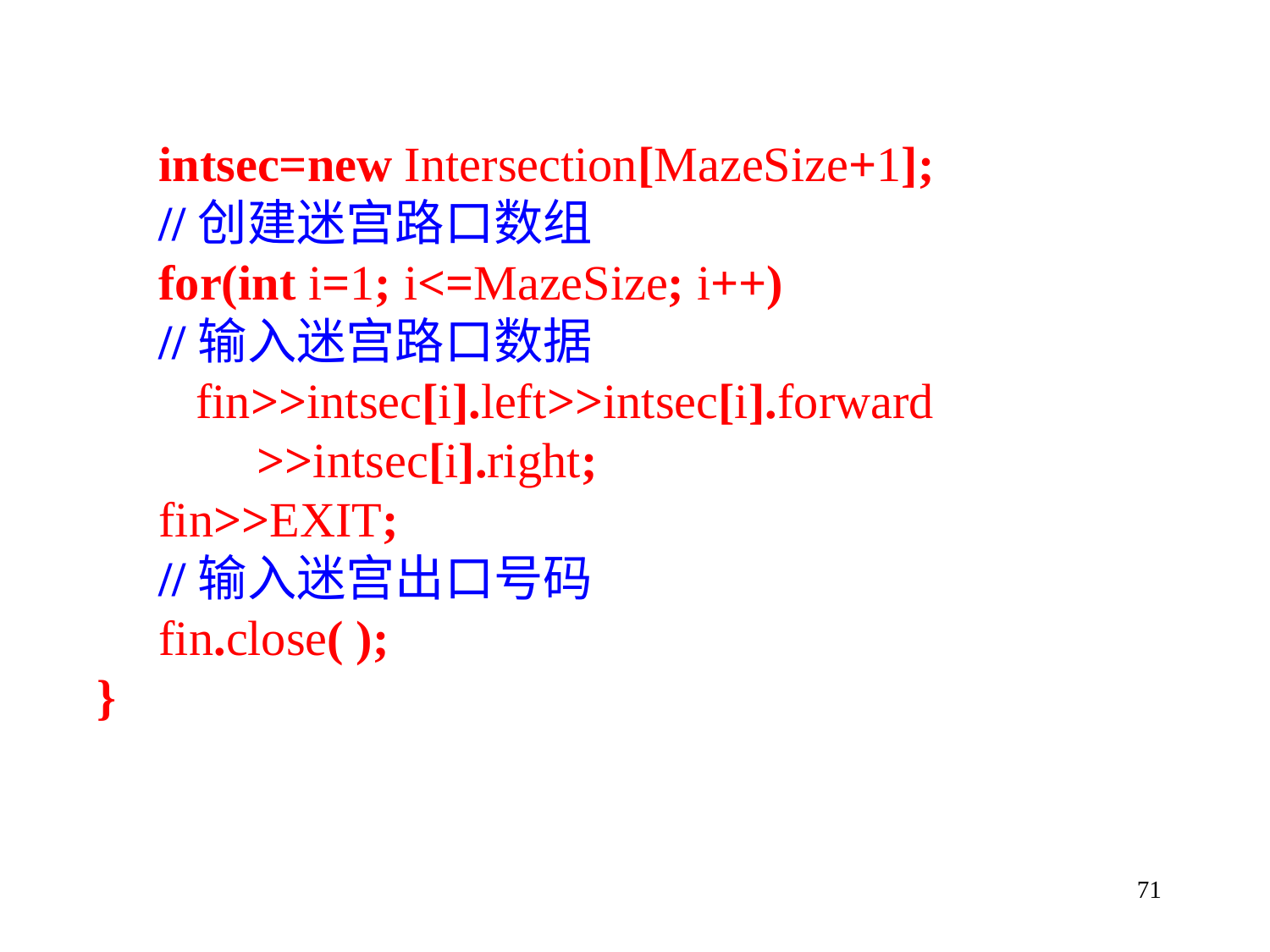

intsec=new Intersection[MazeSize+1];
     //创建迷宫路口数组
     for(int i=1; i<=MazeSize; i++)
     //输入迷宫路口数据
        fin>>intsec[i].left>>intsec[i].forward
             >>intsec[i].right;
     fin>>EXIT;
     //输入迷宫出口号码
     fin.close( );
}

71